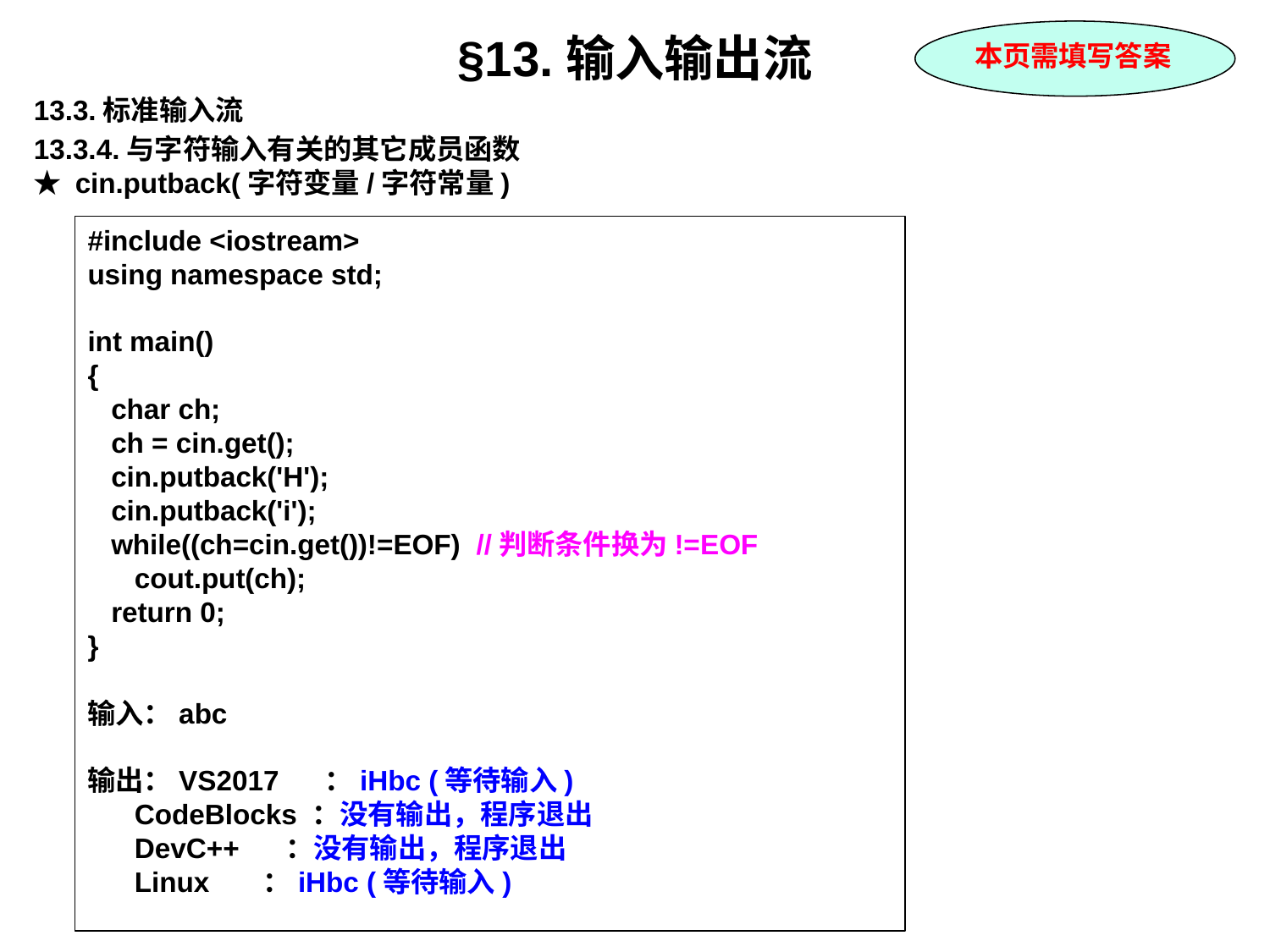

§13.输入输出流
13.3.标准输入流
13.3.4.与字符输入有关的其它成员函数
★ cin.putback(字符变量/字符常量)
本页需填写答案
#include <iostream>
using namespace std;

int main()
{
   char ch;
   ch = cin.get();
   cin.putback('H');
   cin.putback('i');
   while((ch=cin.get())!=EOF)  //判断条件换为!=EOF
      cout.put(ch);
   return 0;
}

输入：abc

输出：VS2017     ：iHbc (等待输入)
      CodeBlocks ：没有输出，程序退出
      DevC++     ：没有输出，程序退出
      Linux      ：iHbc (等待输入)